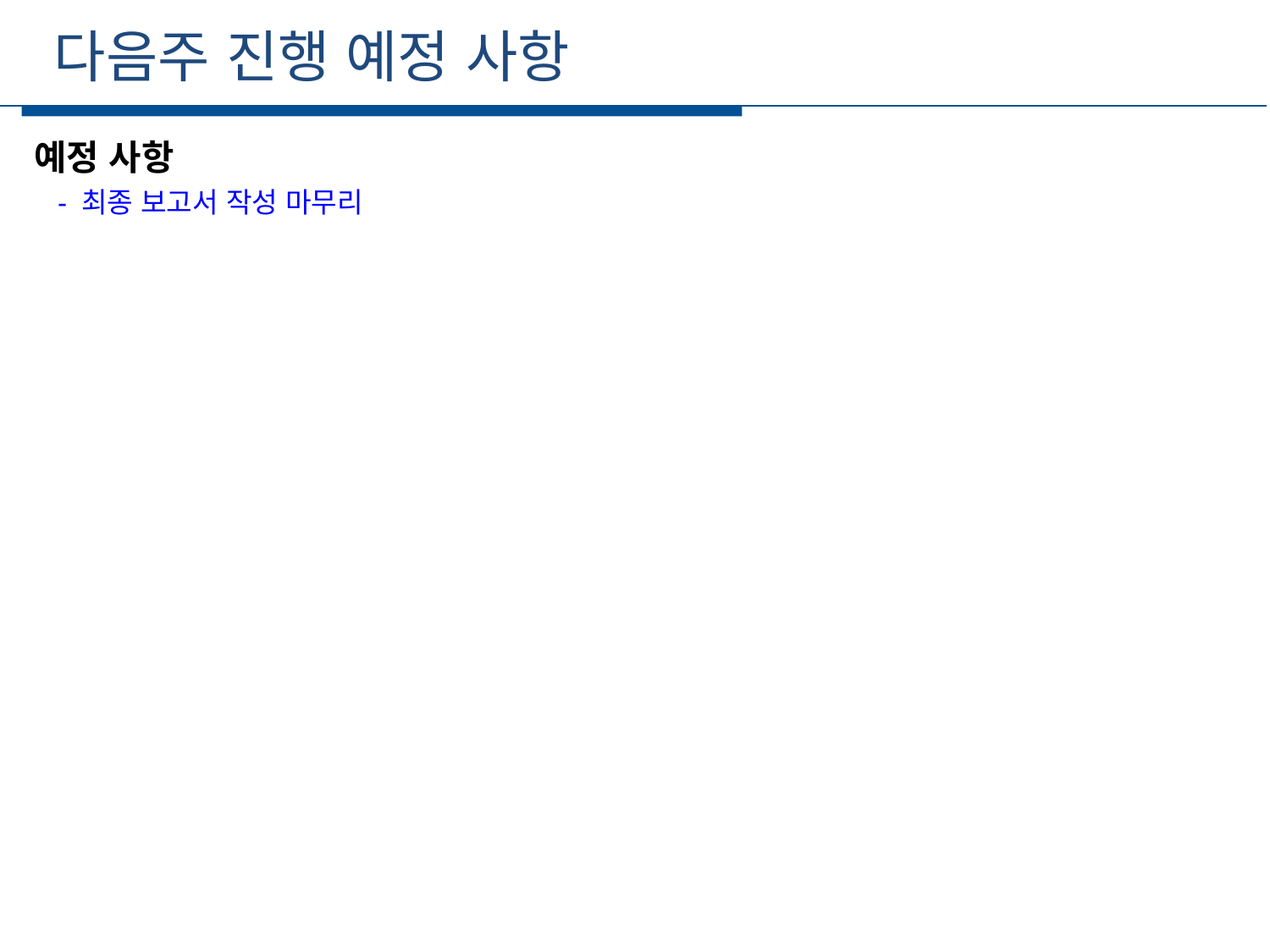

다음주 진행 예정 사항
세부일정

예정 사항
   - 최종 보고서 작성 마무리